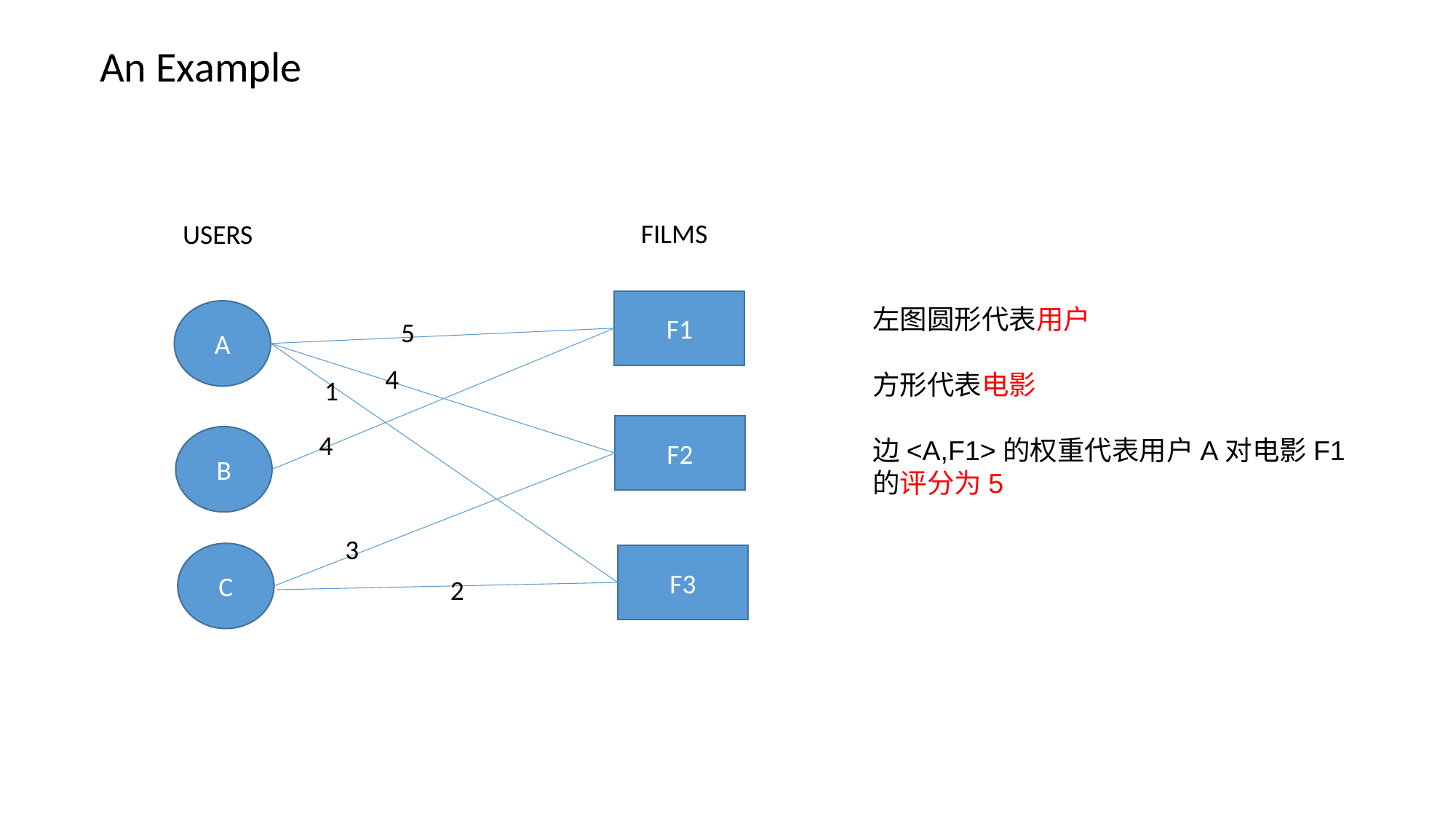

An Example
FILMS
USERS
F1
A
5
4
1
F2
4
B
3
C
F3
2
左图圆形代表用户

方形代表电影

边<A,F1>的权重代表用户A对电影F1的评分为5